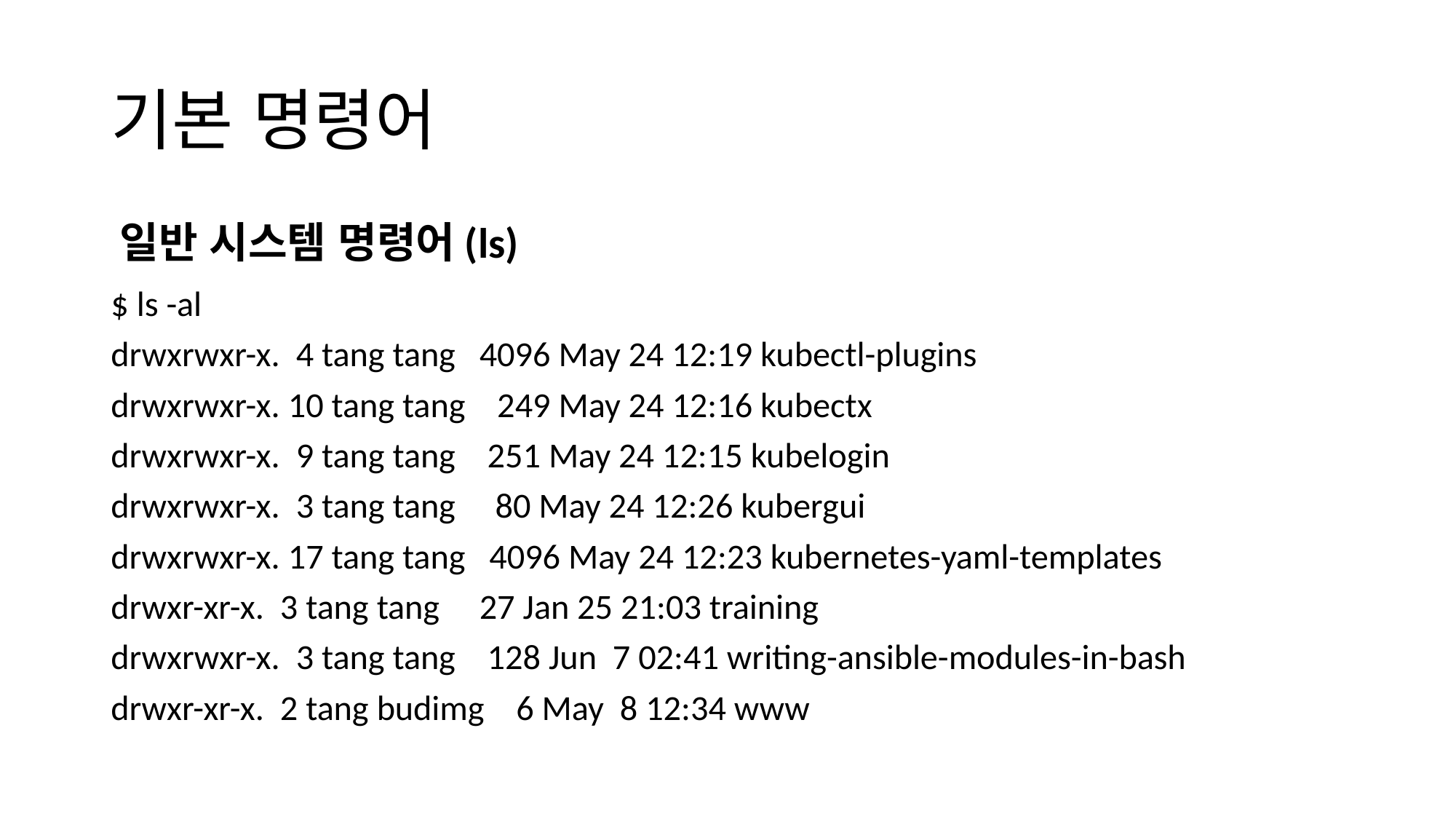

# 기본 명령어
일반 시스템 명령어(ls)
$ ls -al
drwxrwxr-x.  4 tang tang   4096 May 24 12:19 kubectl-plugins
drwxrwxr-x. 10 tang tang    249 May 24 12:16 kubectx
drwxrwxr-x.  9 tang tang    251 May 24 12:15 kubelogin
drwxrwxr-x.  3 tang tang     80 May 24 12:26 kubergui
drwxrwxr-x. 17 tang tang   4096 May 24 12:23 kubernetes-yaml-templates
drwxr-xr-x.  3 tang tang     27 Jan 25 21:03 training
drwxrwxr-x.  3 tang tang    128 Jun  7 02:41 writing-ansible-modules-in-bash
drwxr-xr-x.  2 tang budimg    6 May  8 12:34 www